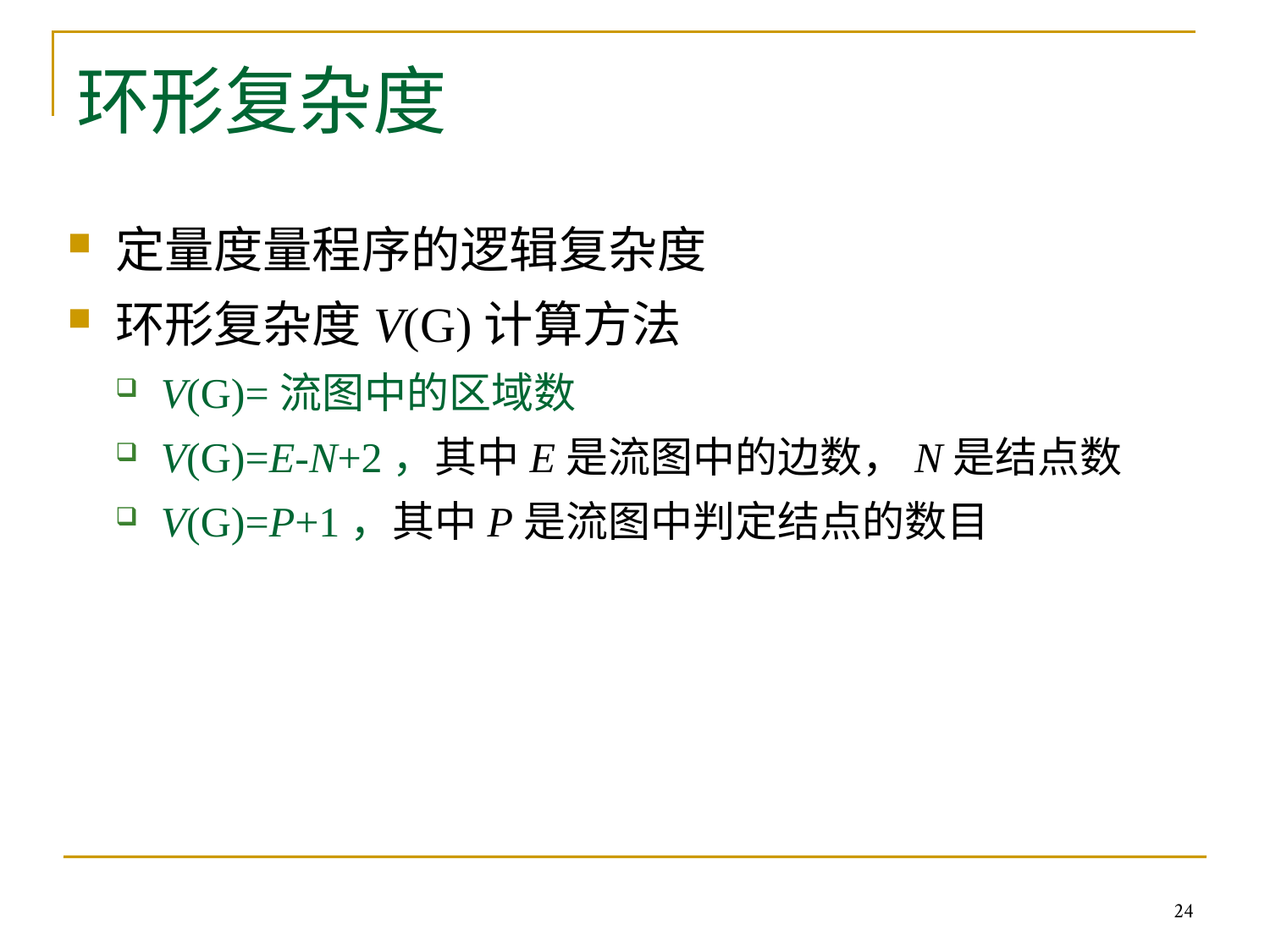

# 环形复杂度
定量度量程序的逻辑复杂度
环形复杂度V(G)计算方法
V(G)=流图中的区域数
V(G)=E-N+2，其中E是流图中的边数，N是结点数
V(G)=P+1，其中P是流图中判定结点的数目
24